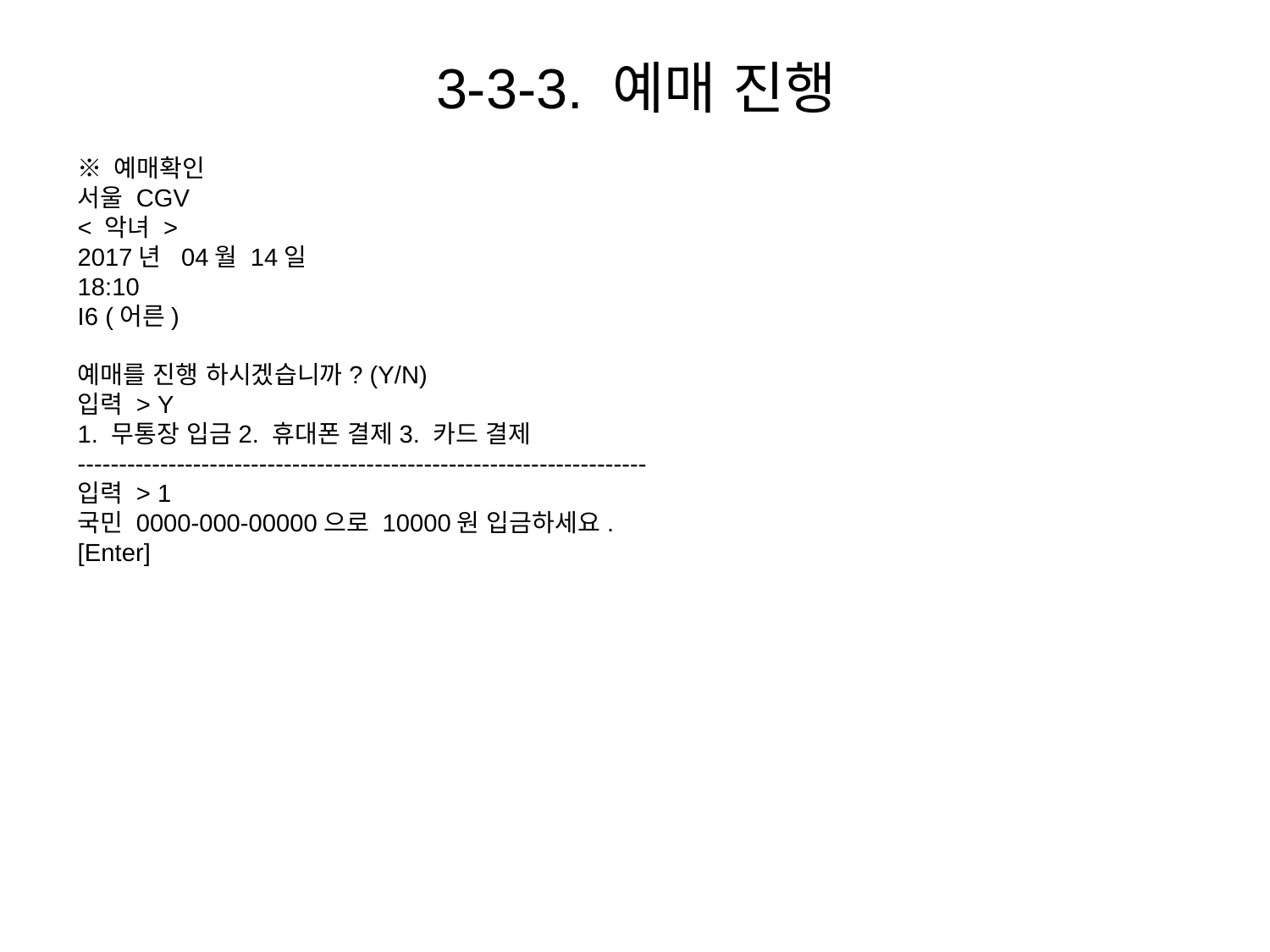

3-3-3. 예매 진행
※ 예매확인
서울 CGV
< 악녀 >
2017년  04월 14일
18:10
I6 (어른)

예매를 진행 하시겠습니까? (Y/N)
입력 > Y
1. 무통장 입금2. 휴대폰 결제3. 카드 결제
---------------------------------------------------------------------
입력 > 1
국민 0000-000-00000으로 10000원 입금하세요.
[Enter]